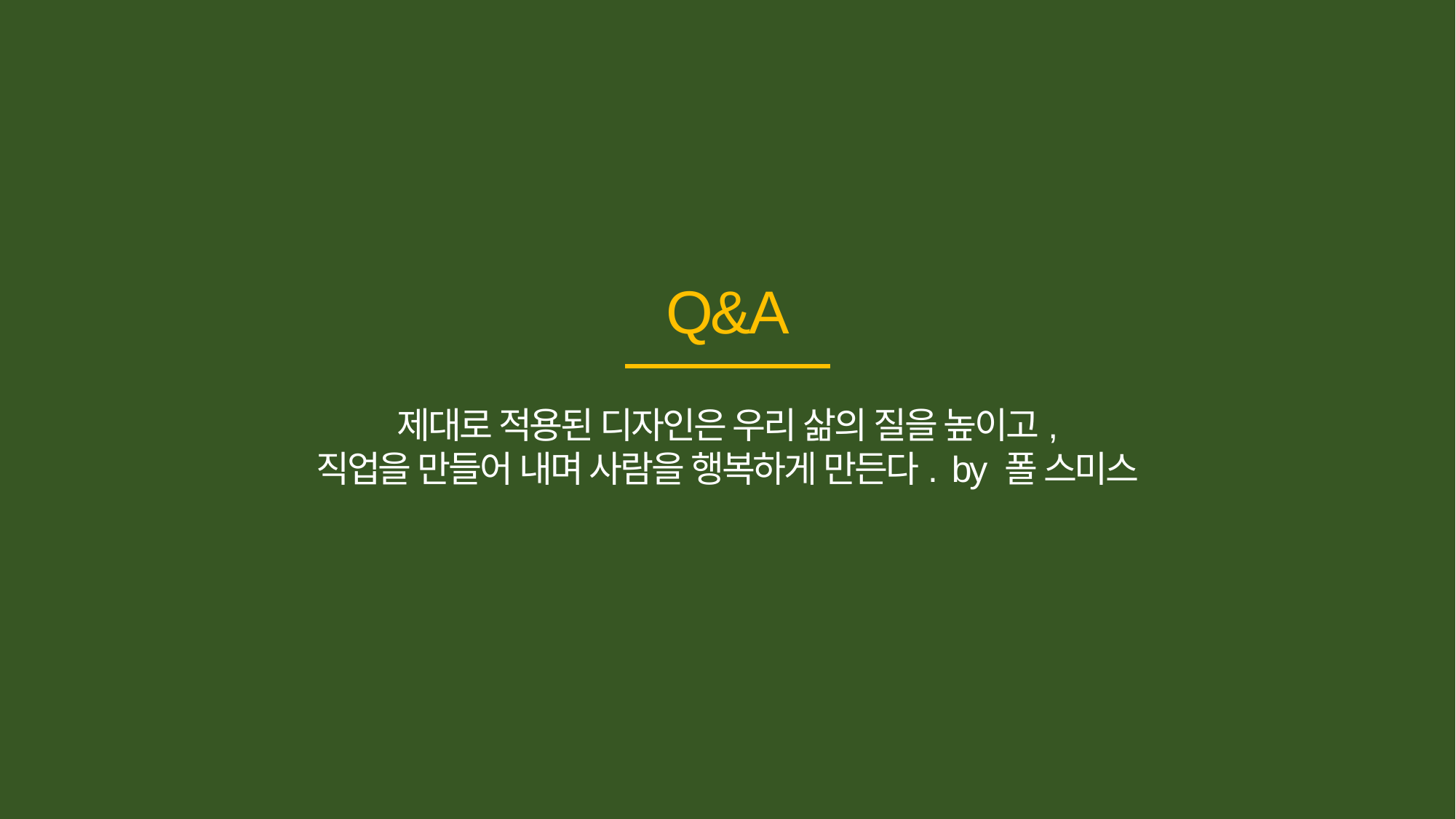

Q&A
제대로 적용된 디자인은 우리 삶의 질을 높이고,
직업을 만들어 내며 사람을 행복하게 만든다.  by 폴 스미스